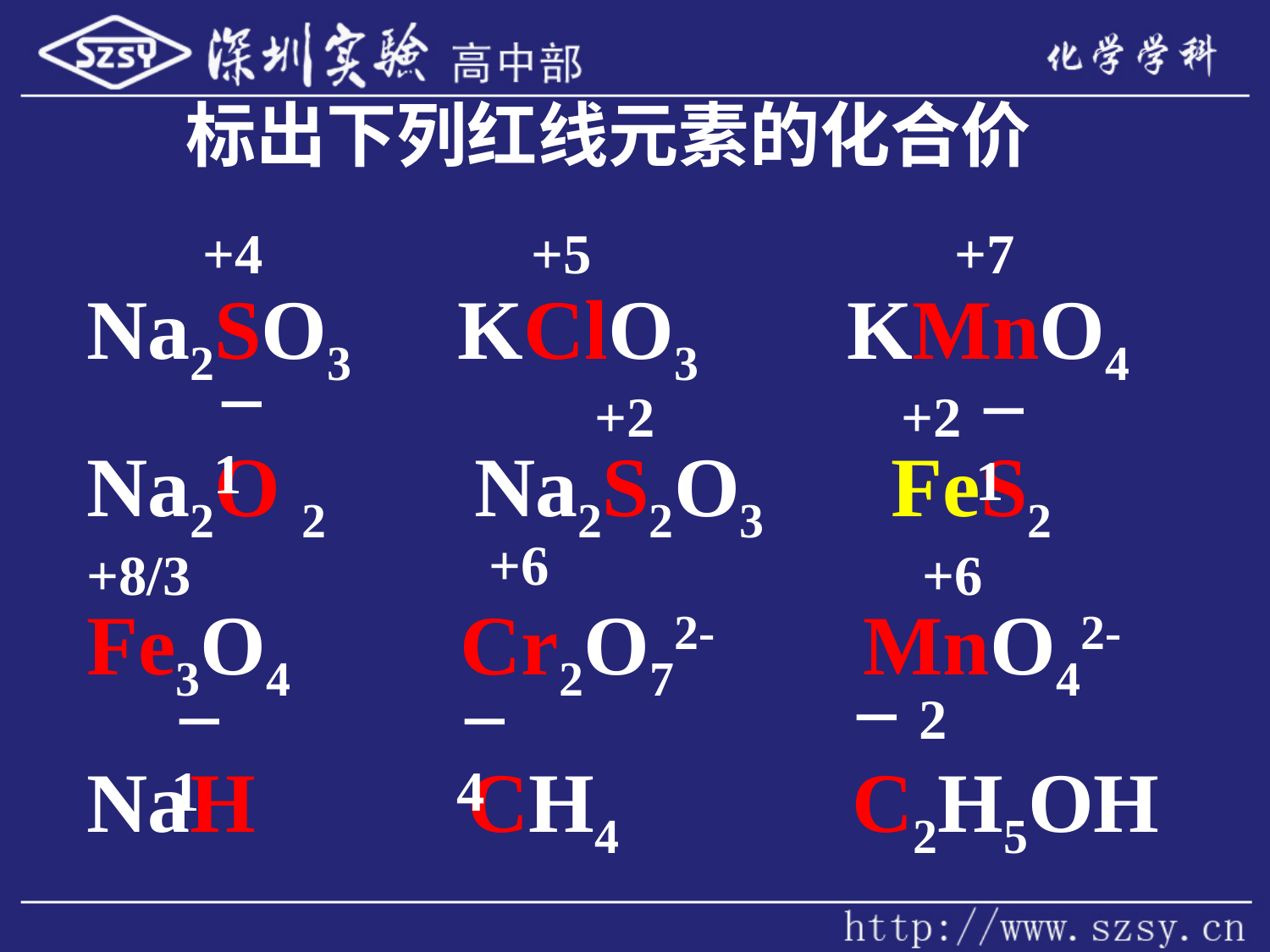

标出下列红线元素的化合价
+4
+5
+7
Na2SO3     KClO3       KMnO4
Na2O 2       Na2S2O3      FeS2
Fe3O4        Cr2O72-       MnO42-
NaH          CH4           C2H5OH
－1
－1
+2
+2
+6
+8/3
+6
－2
－1
－4